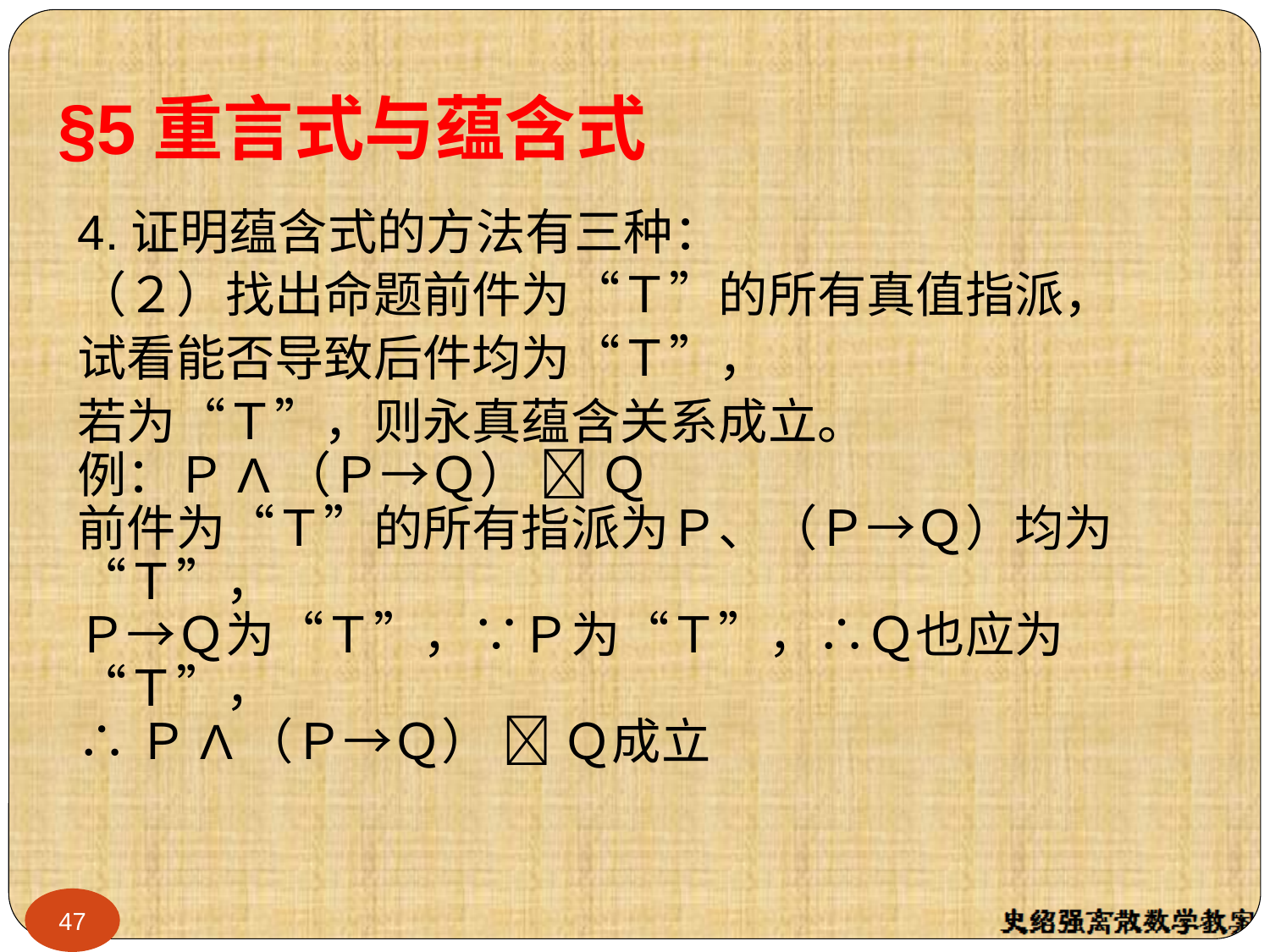

§5重言式与蕴含式

4.证明蕴含式的方法有三种：
（２）找出命题前件为“Ｔ”的所有真值指派，
试看能否导致后件均为“Ｔ”，
若为“Ｔ”，则永真蕴含关系成立。
例：ＰΛ（Ｐ→Ｑ） ⇒ Ｑ
前件为“Ｔ”的所有指派为Ｐ、（Ｐ→Ｑ）均为“Ｔ”，
Ｐ→Ｑ为“Ｔ”，∵Ｐ为“Ｔ”，∴Ｑ也应为“Ｔ”，
∴ＰΛ（Ｐ→Ｑ） ⇒ Ｑ成立

47